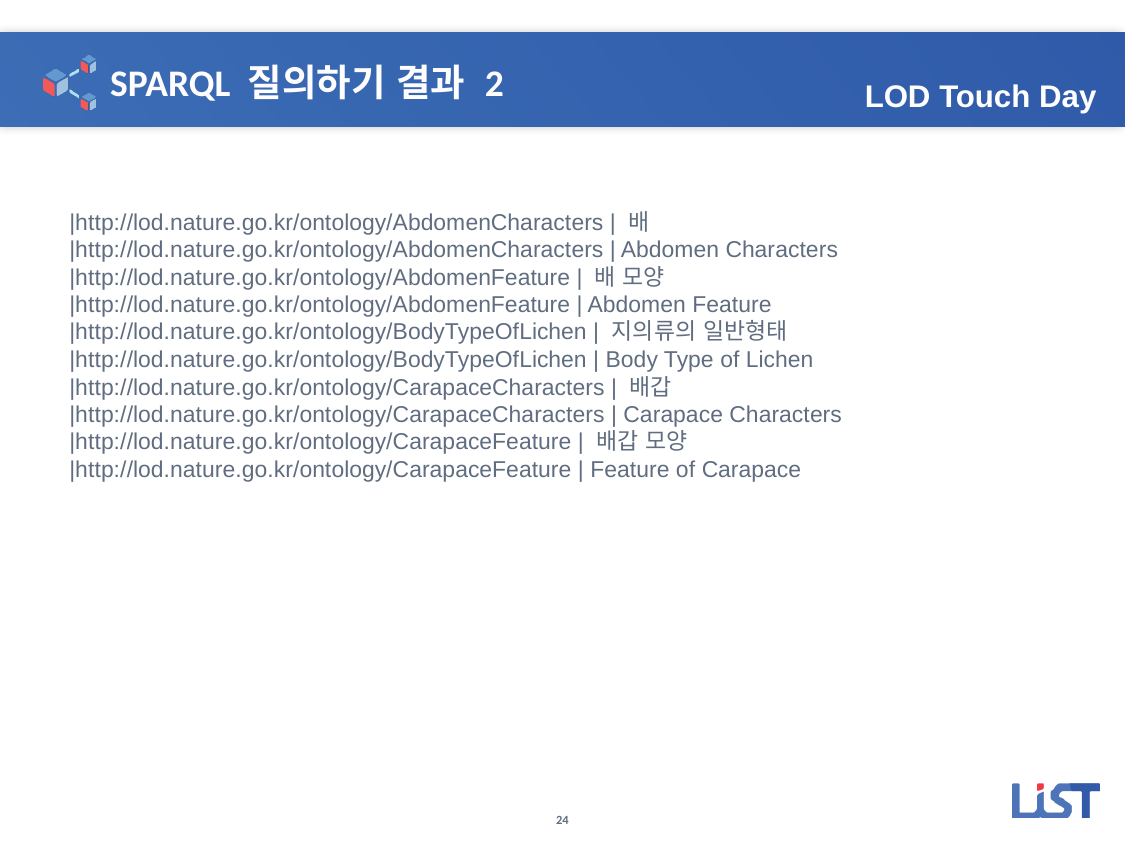

# SPARQL 질의하기 결과 2
|http://lod.nature.go.kr/ontology/AbdomenCharacters | 배
|http://lod.nature.go.kr/ontology/AbdomenCharacters | Abdomen Characters
|http://lod.nature.go.kr/ontology/AbdomenFeature | 배 모양
|http://lod.nature.go.kr/ontology/AbdomenFeature | Abdomen Feature
|http://lod.nature.go.kr/ontology/BodyTypeOfLichen | 지의류의 일반형태
|http://lod.nature.go.kr/ontology/BodyTypeOfLichen | Body Type of Lichen
|http://lod.nature.go.kr/ontology/CarapaceCharacters | 배갑
|http://lod.nature.go.kr/ontology/CarapaceCharacters | Carapace Characters
|http://lod.nature.go.kr/ontology/CarapaceFeature | 배갑 모양
|http://lod.nature.go.kr/ontology/CarapaceFeature | Feature of Carapace
24